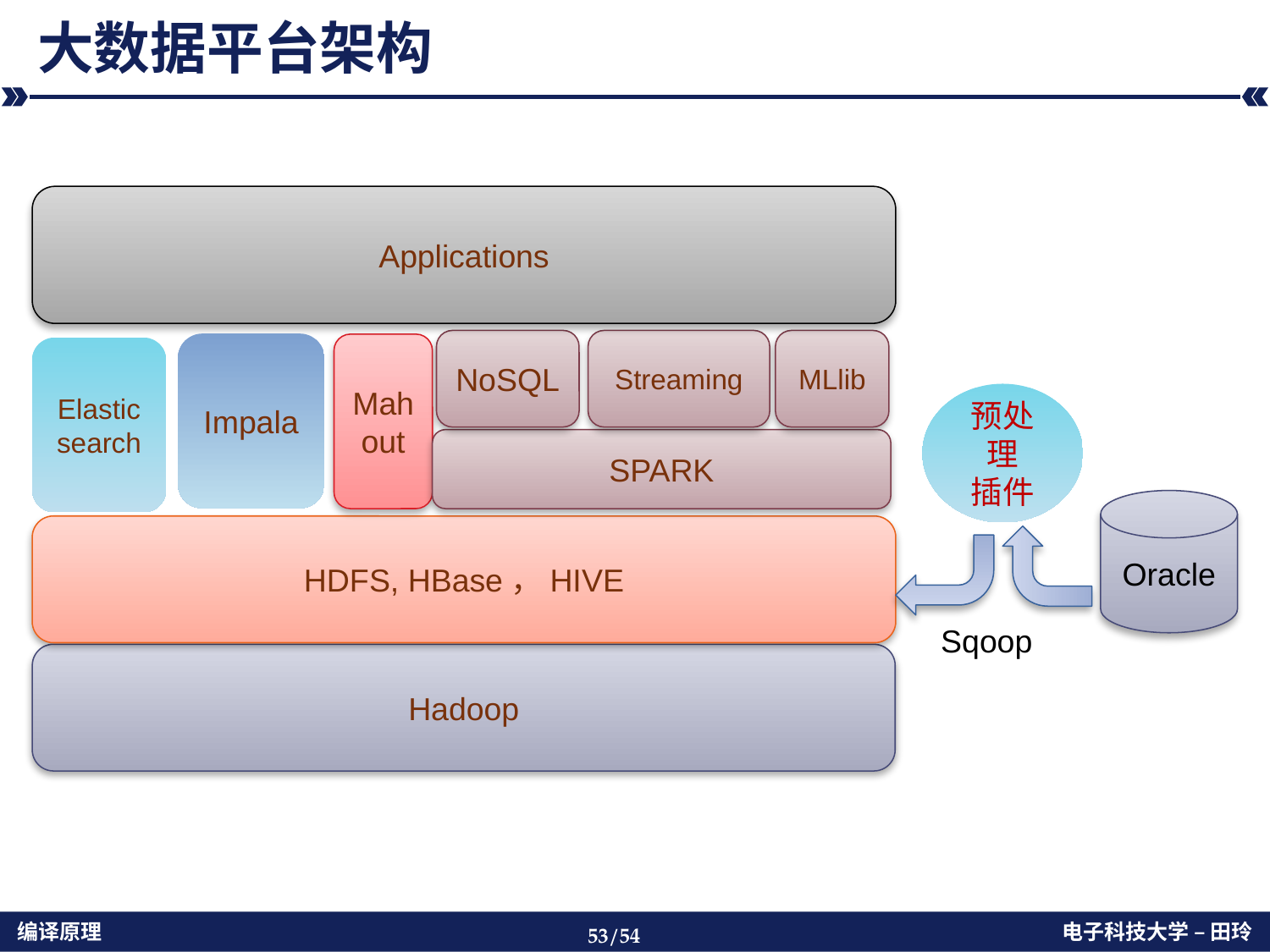

# 大数据平台架构

Applications
NoSQL
Streaming
MLlib
Impala
Mahout
Elastic
search
预处理
插件
SPARK
Oracle
HDFS, HBase，HIVE

Sqoop
Hadoop